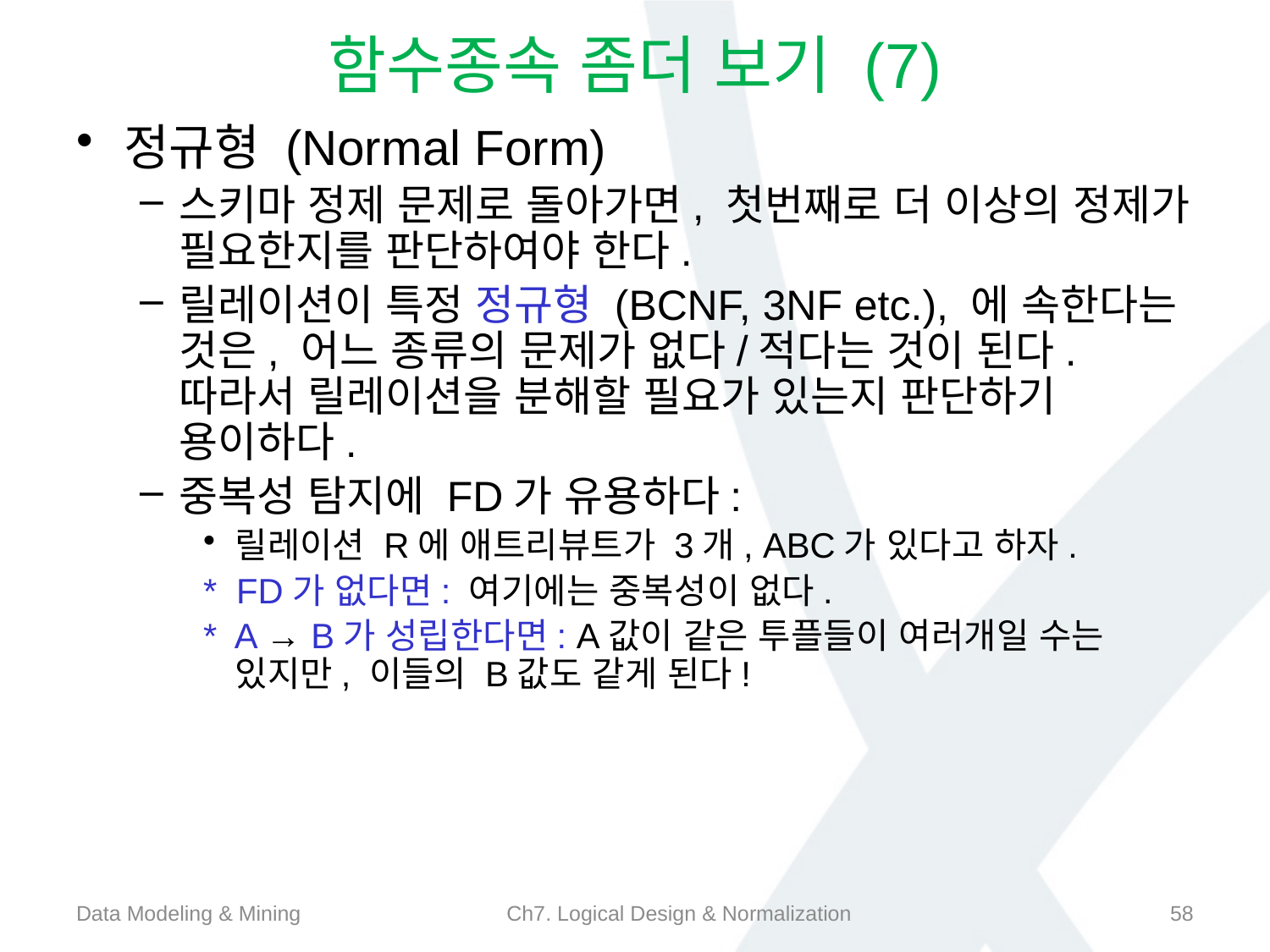

# 함수종속 좀더 보기 (7)
정규형 (Normal Form)
스키마 정제 문제로 돌아가면, 첫번째로 더 이상의 정제가 필요한지를 판단하여야 한다.
릴레이션이 특정 정규형 (BCNF, 3NF etc.), 에 속한다는 것은, 어느 종류의 문제가 없다/적다는 것이 된다. 따라서 릴레이션을 분해할 필요가 있는지 판단하기 용이하다.
중복성 탐지에 FD가 유용하다:
릴레이션 R에 애트리뷰트가 3개, ABC가 있다고 하자.
*  FD가 없다면: 여기에는 중복성이 없다.
*  A → B가 성립한다면: A값이 같은 투플들이 여러개일 수는 있지만, 이들의 B값도 같게 된다!

Data Modeling & Mining
Ch7. Logical Design & Normalization
58